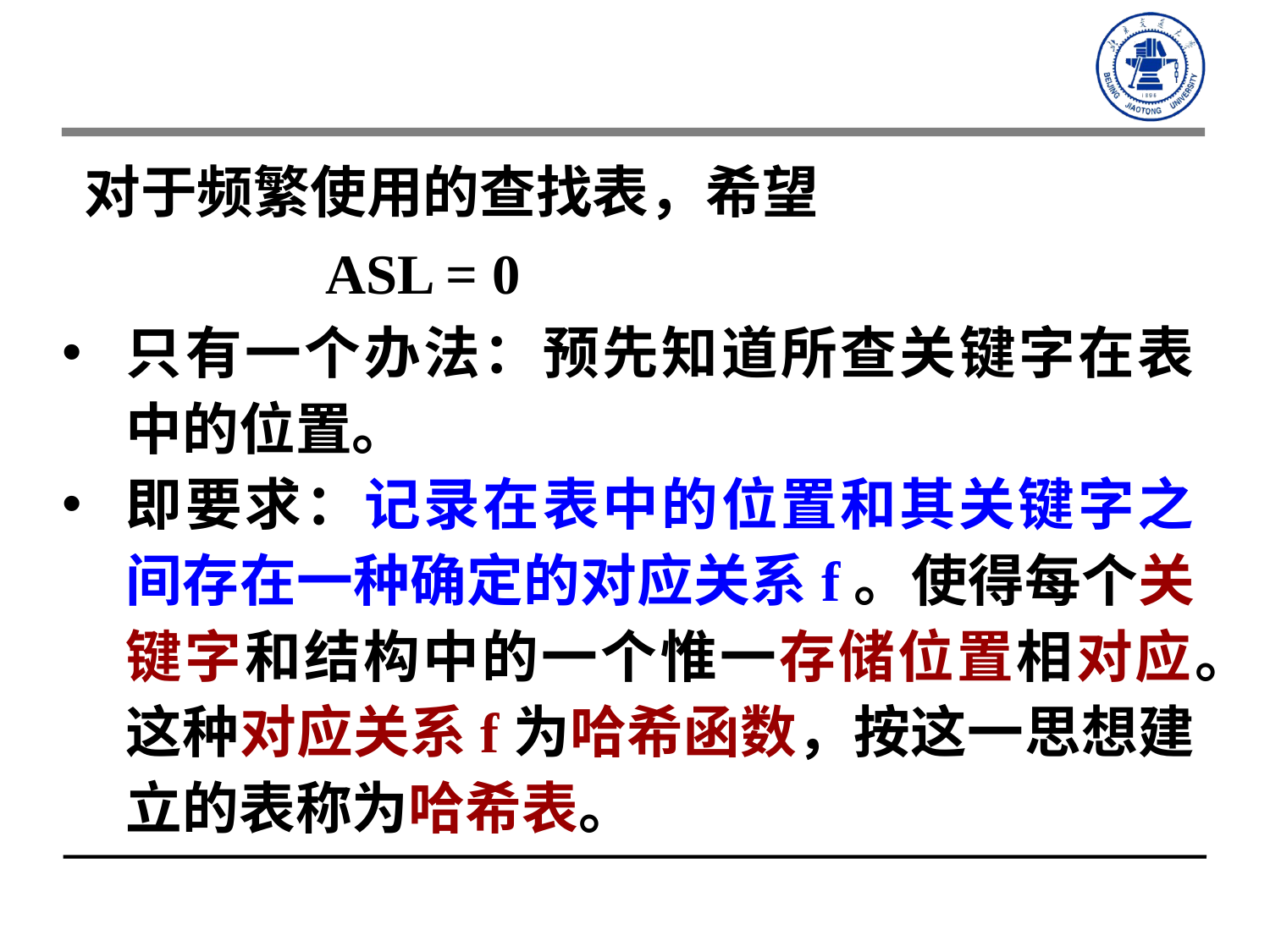

对于频繁使用的查找表，希望
                 ASL = 0
只有一个办法：预先知道所查关键字在表中的位置。
即要求：记录在表中的位置和其关键字之间存在一种确定的对应关系f。使得每个关键字和结构中的一个惟一存储位置相对应。这种对应关系f为哈希函数，按这一思想建立的表称为哈希表。